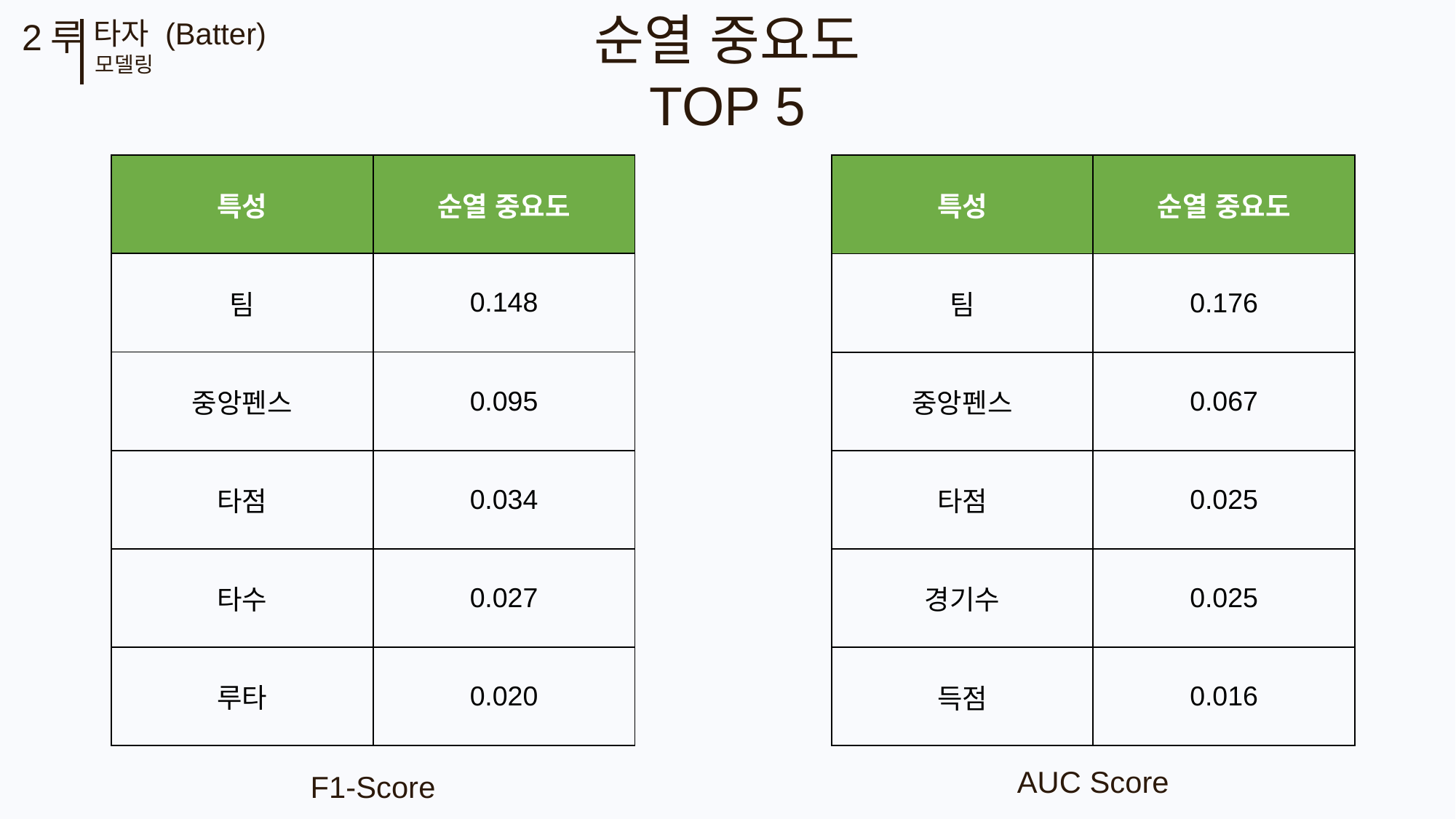

순열 중요도
TOP 5
2루
타자 (Batter)
모델링
| 특성 | 순열 중요도 |
| --- | --- |
| 팀 | 0.148 |
| 중앙펜스 | 0.095 |
| 타점 | 0.034 |
| 타수 | 0.027 |
| 루타 | 0.020 |
| 특성 | 순열 중요도 |
| --- | --- |
| 팀 | 0.176 |
| 중앙펜스 | 0.067 |
| 타점 | 0.025 |
| 경기수 | 0.025 |
| 득점 | 0.016 |
AUC Score
F1-Score